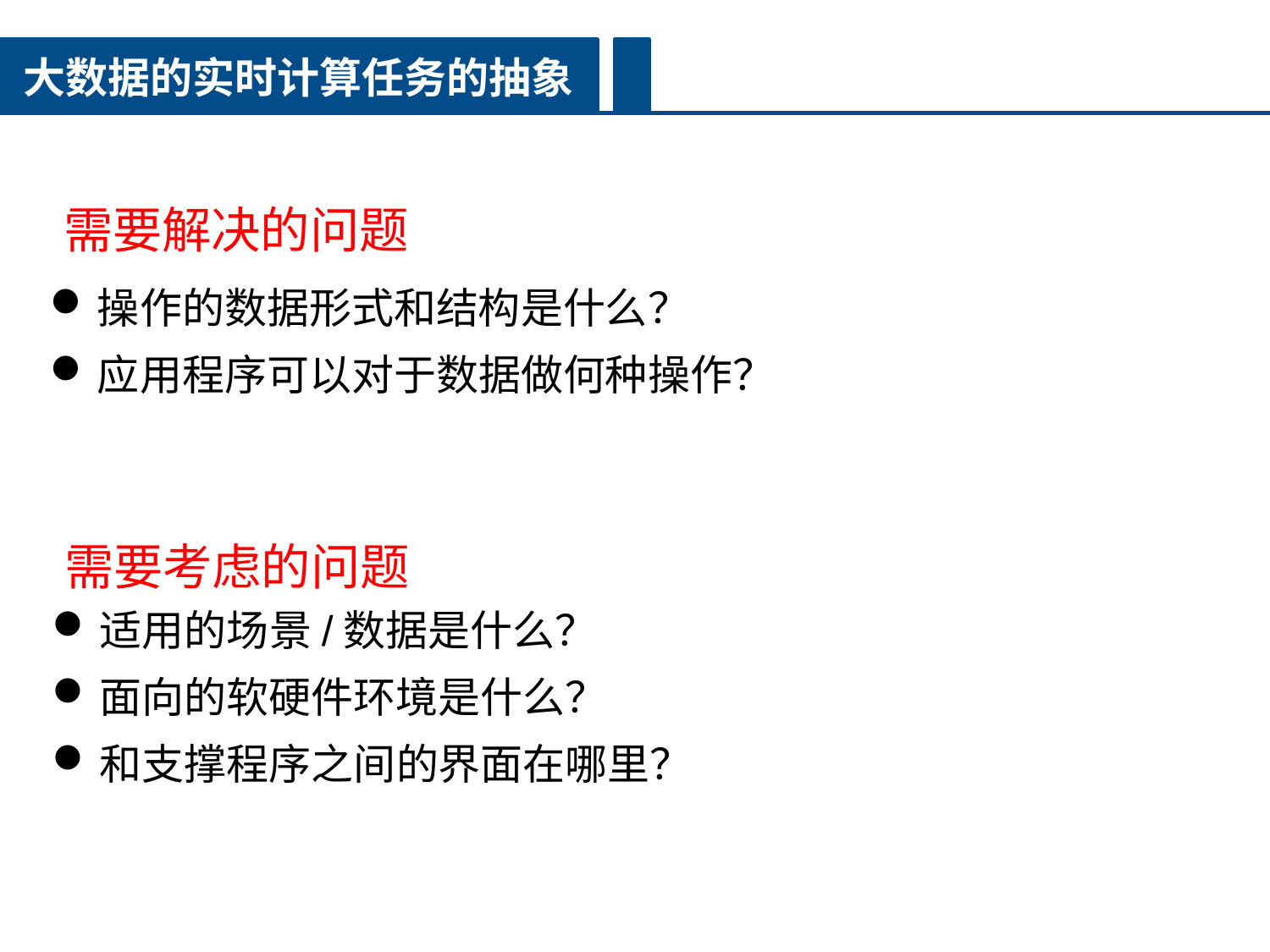

大数据的实时计算任务的抽象

需要解决的问题
操作的数据形式和结构是什么？
应用程序可以对于数据做何种操作？
需要考虑的问题
适用的场景/数据是什么？
面向的软硬件环境是什么？
和支撑程序之间的界面在哪里？